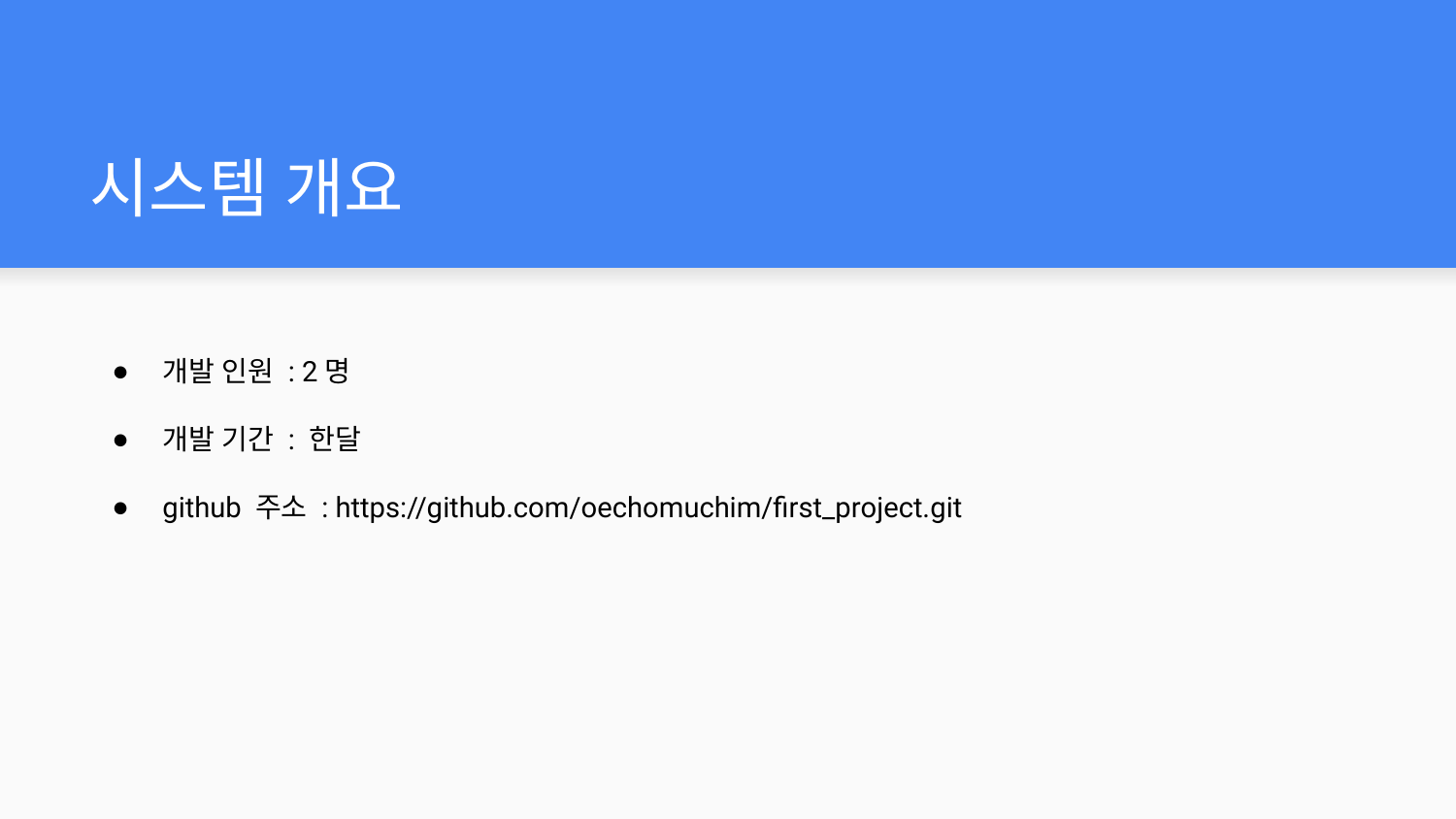

# 시스템 개요
개발 인원 : 2명
개발 기간 : 한달
github 주소 : https://github.com/oechomuchim/first_project.git